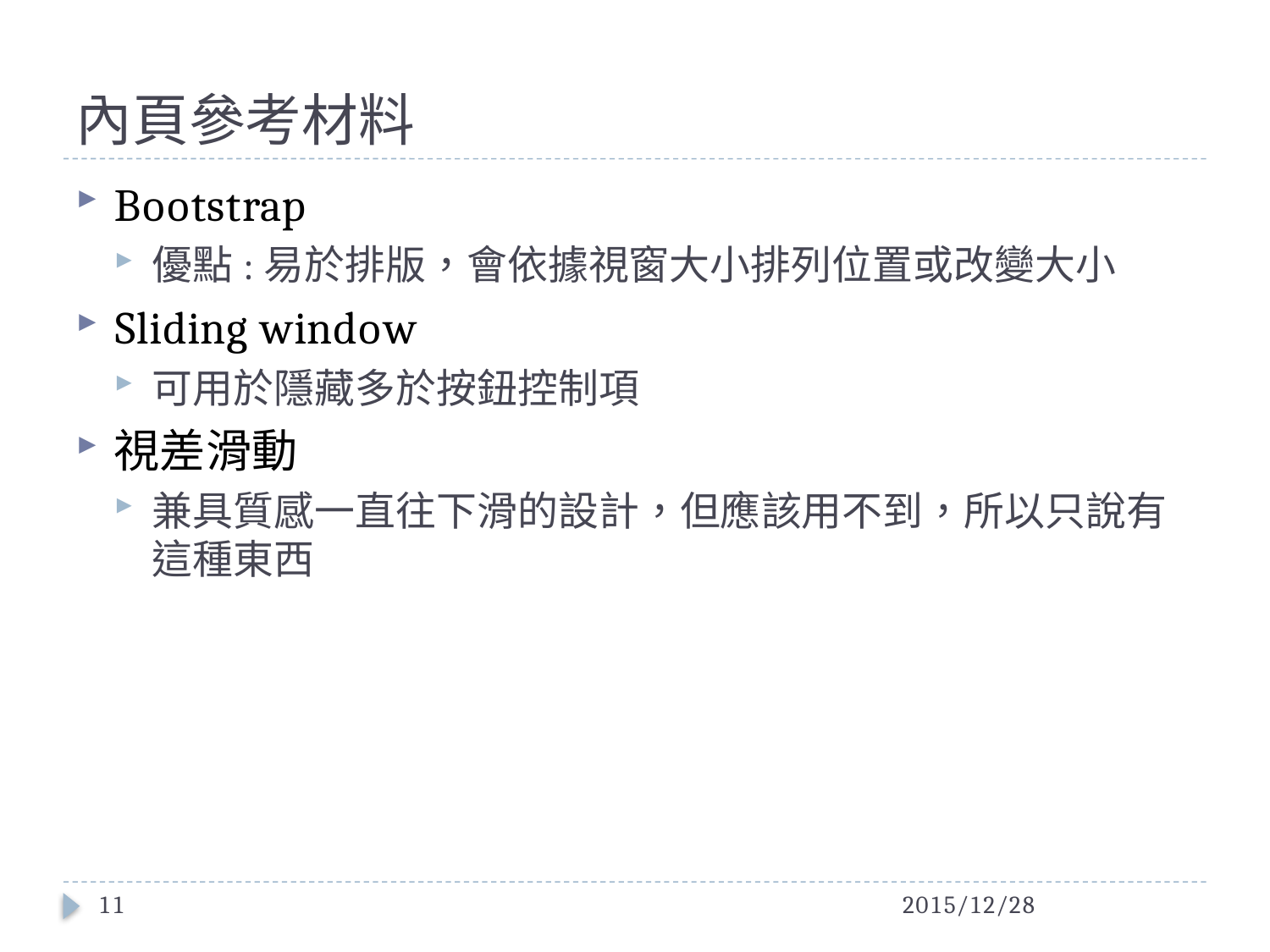

# 內頁參考材料
Bootstrap
優點:易於排版，會依據視窗大小排列位置或改變大小
Sliding window
可用於隱藏多於按鈕控制項
視差滑動
兼具質感一直往下滑的設計，但應該用不到，所以只說有這種東西

11
2015/12/28